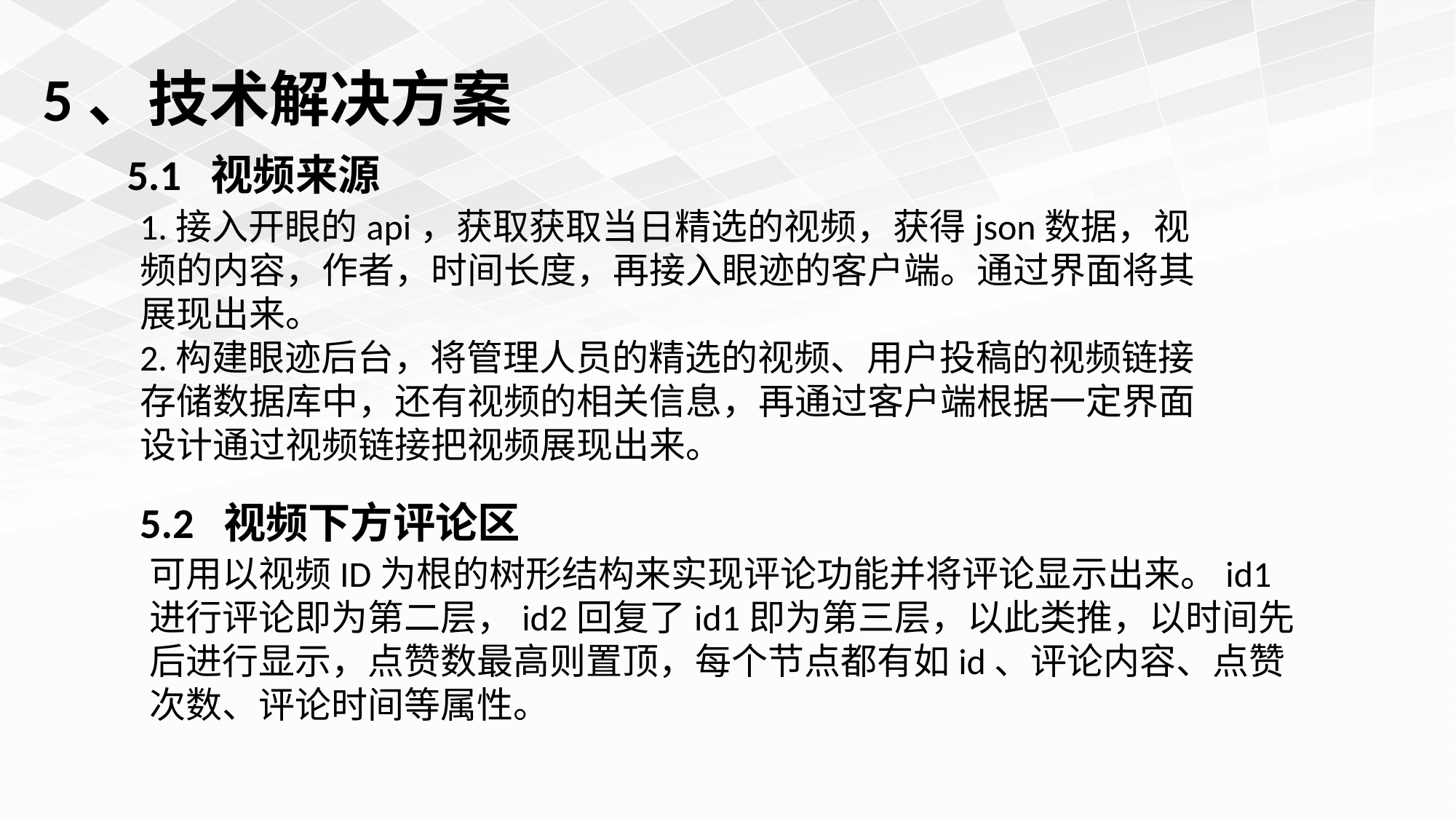

5、技术解决方案
5.1  视频来源
1.接入开眼的api，获取获取当日精选的视频，获得json数据，视频的内容，作者，时间长度，再接入眼迹的客户端。通过界面将其展现出来。
2.构建眼迹后台，将管理人员的精选的视频、用户投稿的视频链接存储数据库中，还有视频的相关信息，再通过客户端根据一定界面设计通过视频链接把视频展现出来。
5.2  视频下方评论区
可用以视频ID为根的树形结构来实现评论功能并将评论显示出来。id1进行评论即为第二层，id2回复了id1即为第三层，以此类推，以时间先后进行显示，点赞数最高则置顶，每个节点都有如id、评论内容、点赞次数、评论时间等属性。